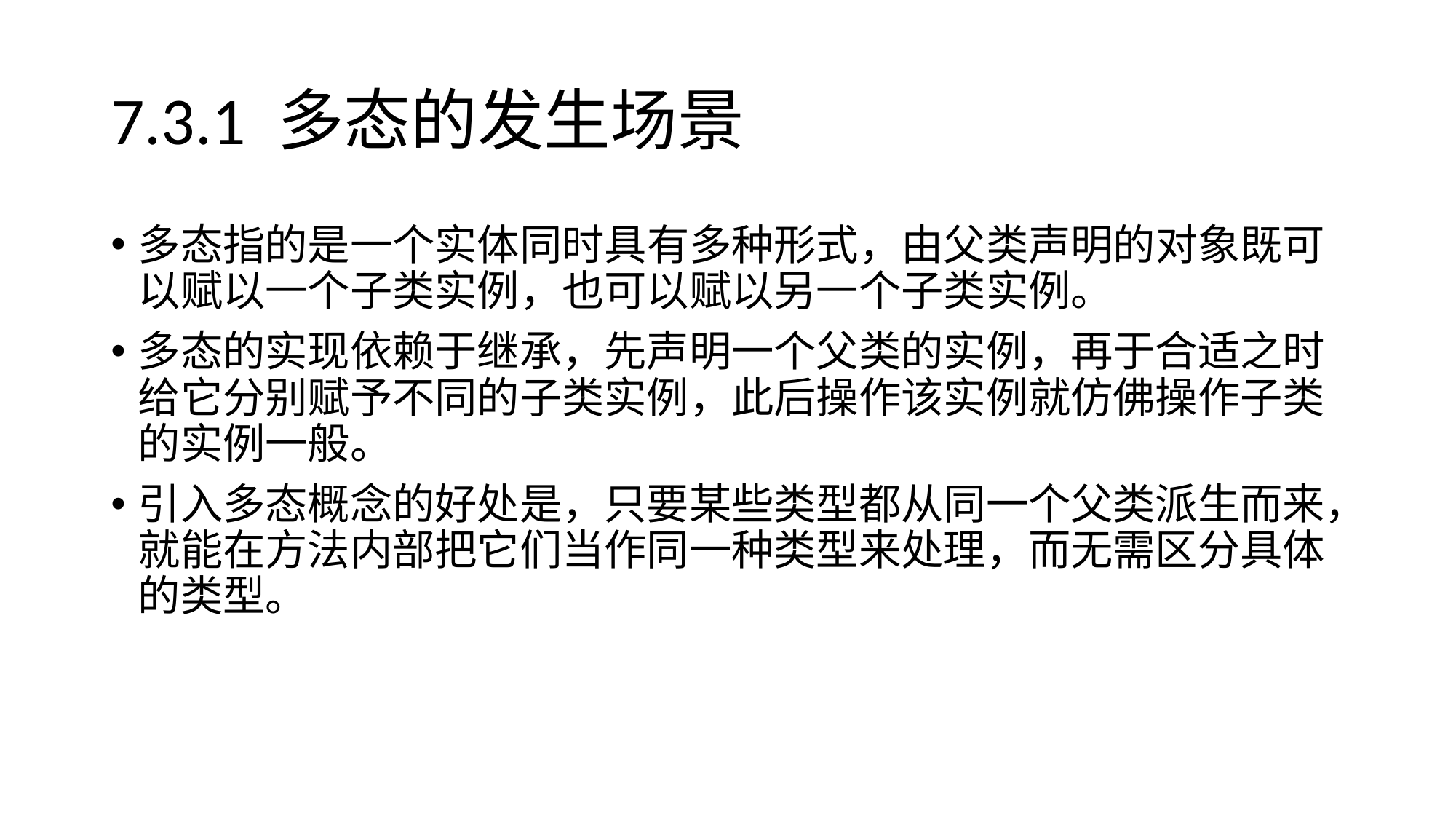

# 7.3.1 多态的发生场景
多态指的是一个实体同时具有多种形式，由父类声明的对象既可以赋以一个子类实例，也可以赋以另一个子类实例。
多态的实现依赖于继承，先声明一个父类的实例，再于合适之时给它分别赋予不同的子类实例，此后操作该实例就仿佛操作子类的实例一般。
引入多态概念的好处是，只要某些类型都从同一个父类派生而来，就能在方法内部把它们当作同一种类型来处理，而无需区分具体的类型。